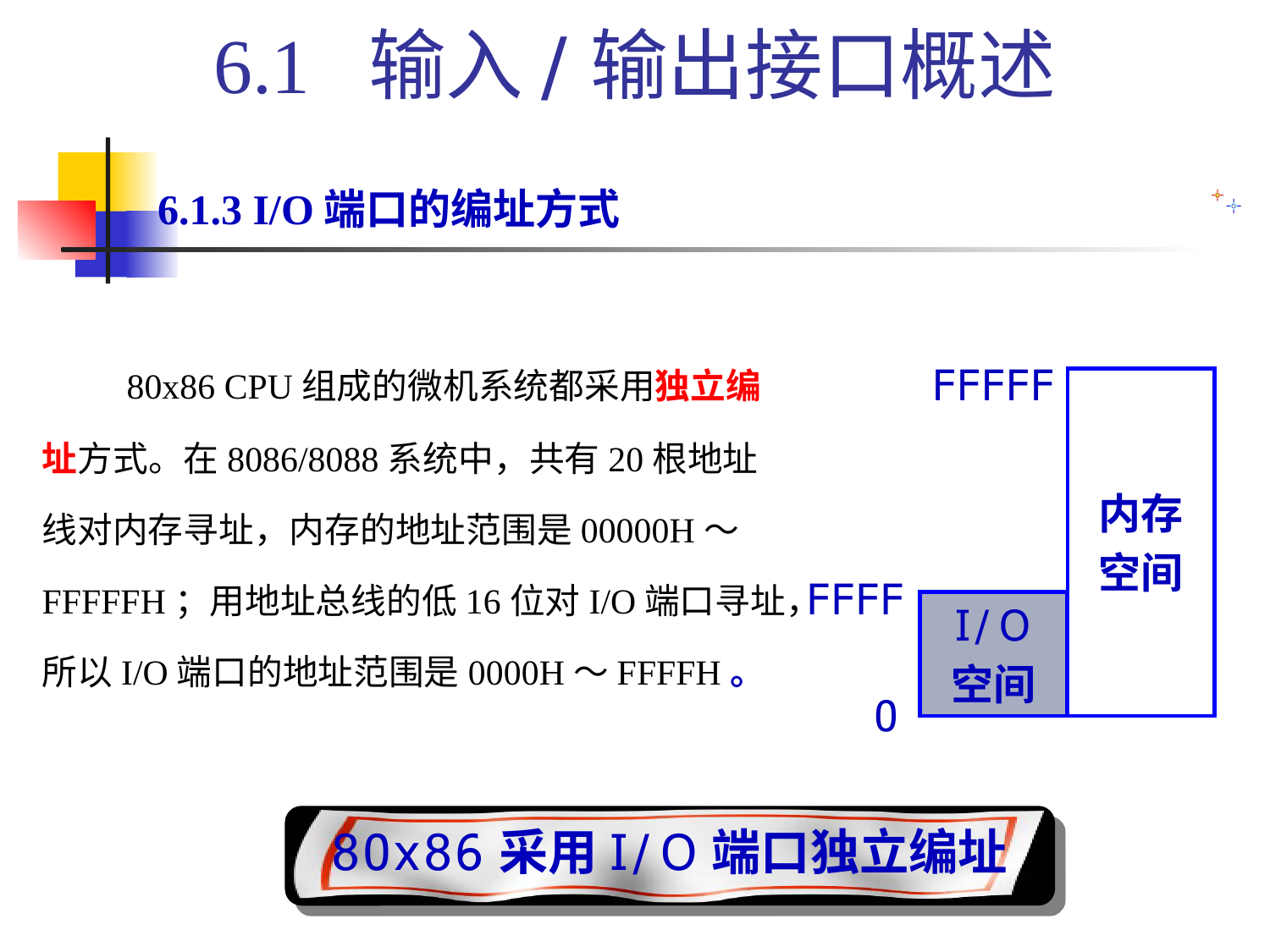

6.1  输入/输出接口概述

6.1.3 I/O端口的编址方式
        80x86 CPU组成的微机系统都采用独立编址方式。在8086/8088系统中，共有20根地址线对内存寻址，内存的地址范围是00000H～FFFFFH；用地址总线的低16位对I/O端口寻址，所以I/O端口的地址范围是0000H～FFFFH。
FFFFF
内存
空间
FFFF
I/O
空间
0
80x86采用I/O端口独立编址